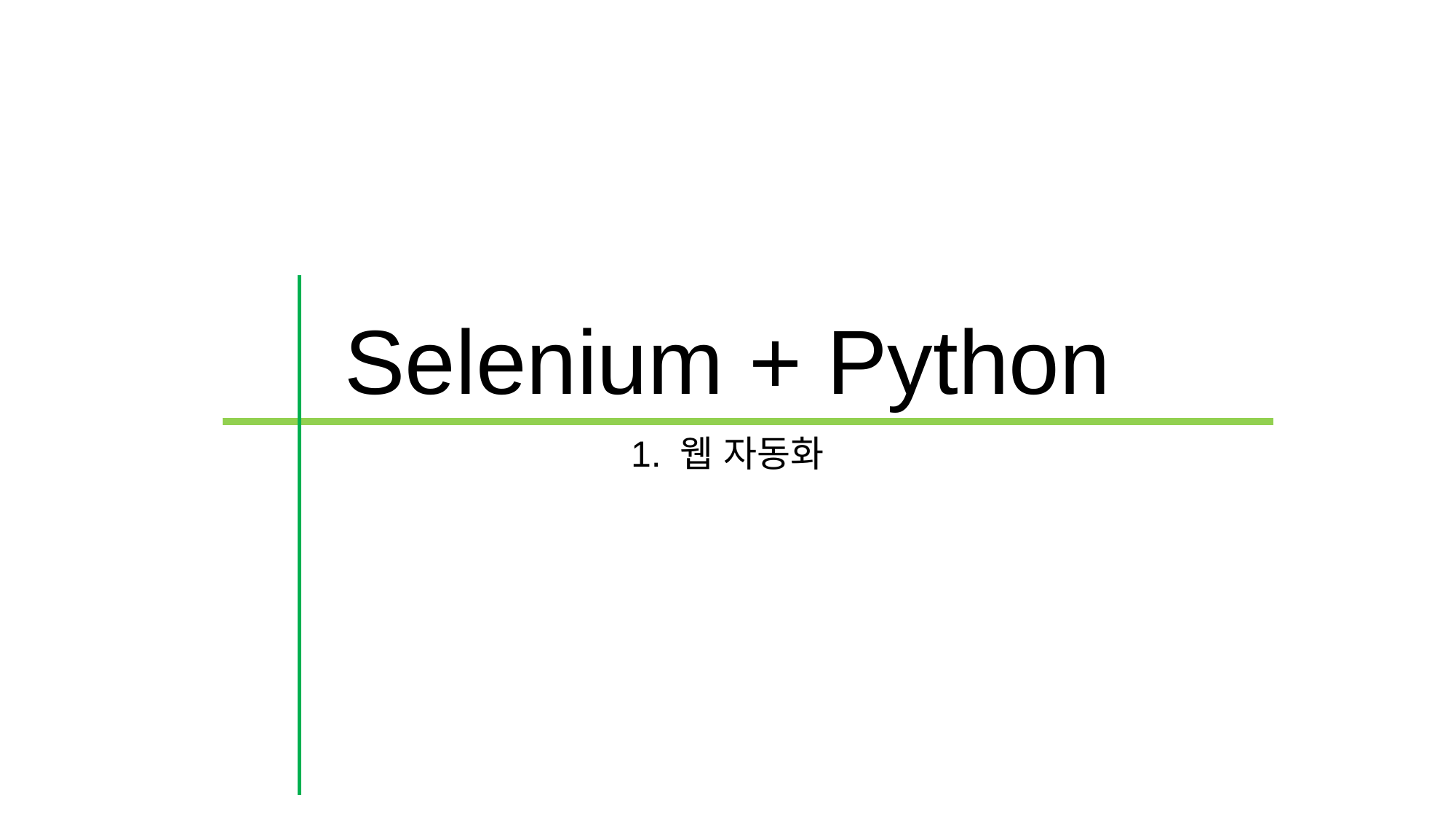

# Selenium + Python
1. 웹 자동화